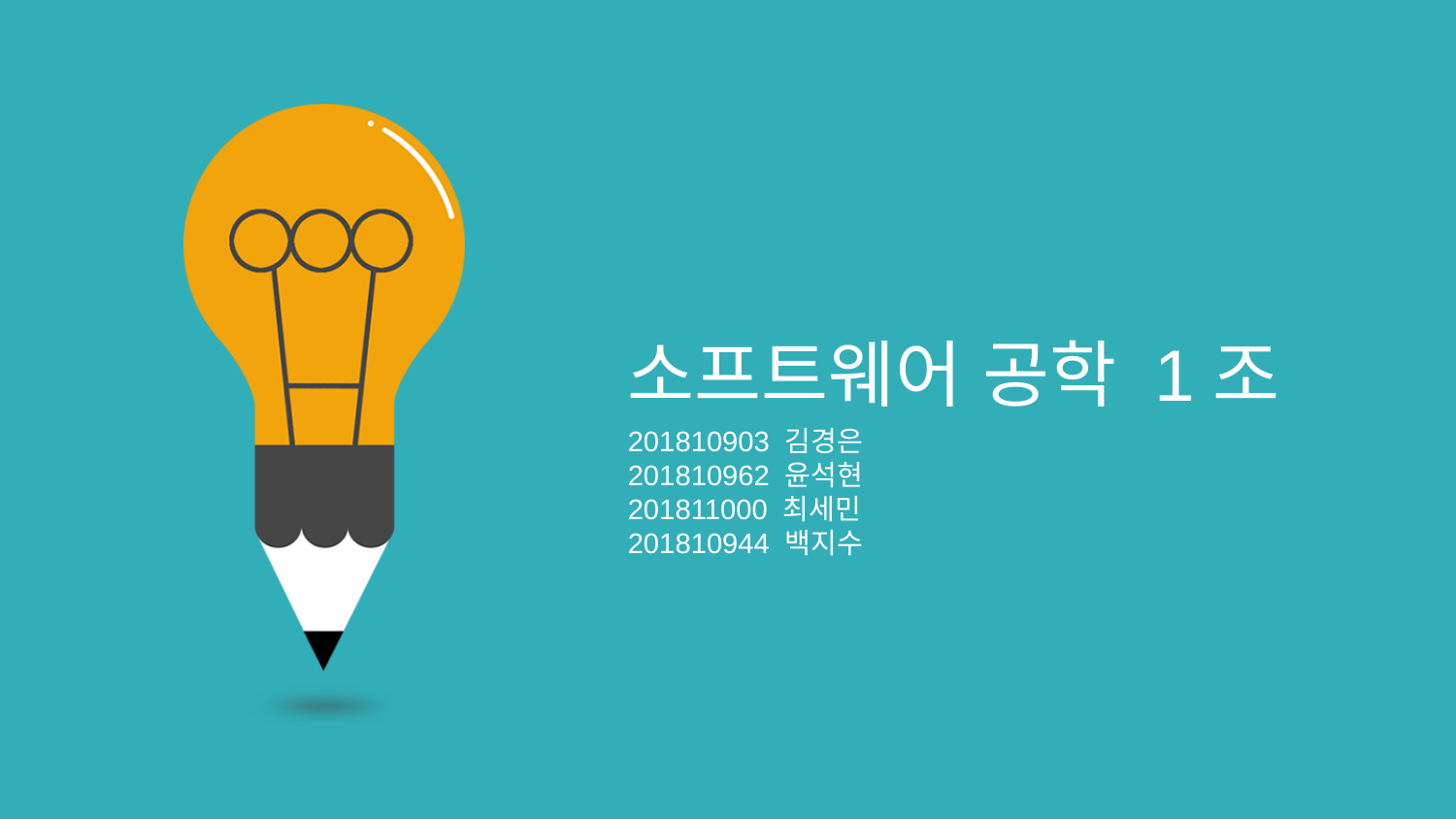

소프트웨어 공학 1조
201810903 김경은
201810962 윤석현
201811000 최세민
201810944 백지수